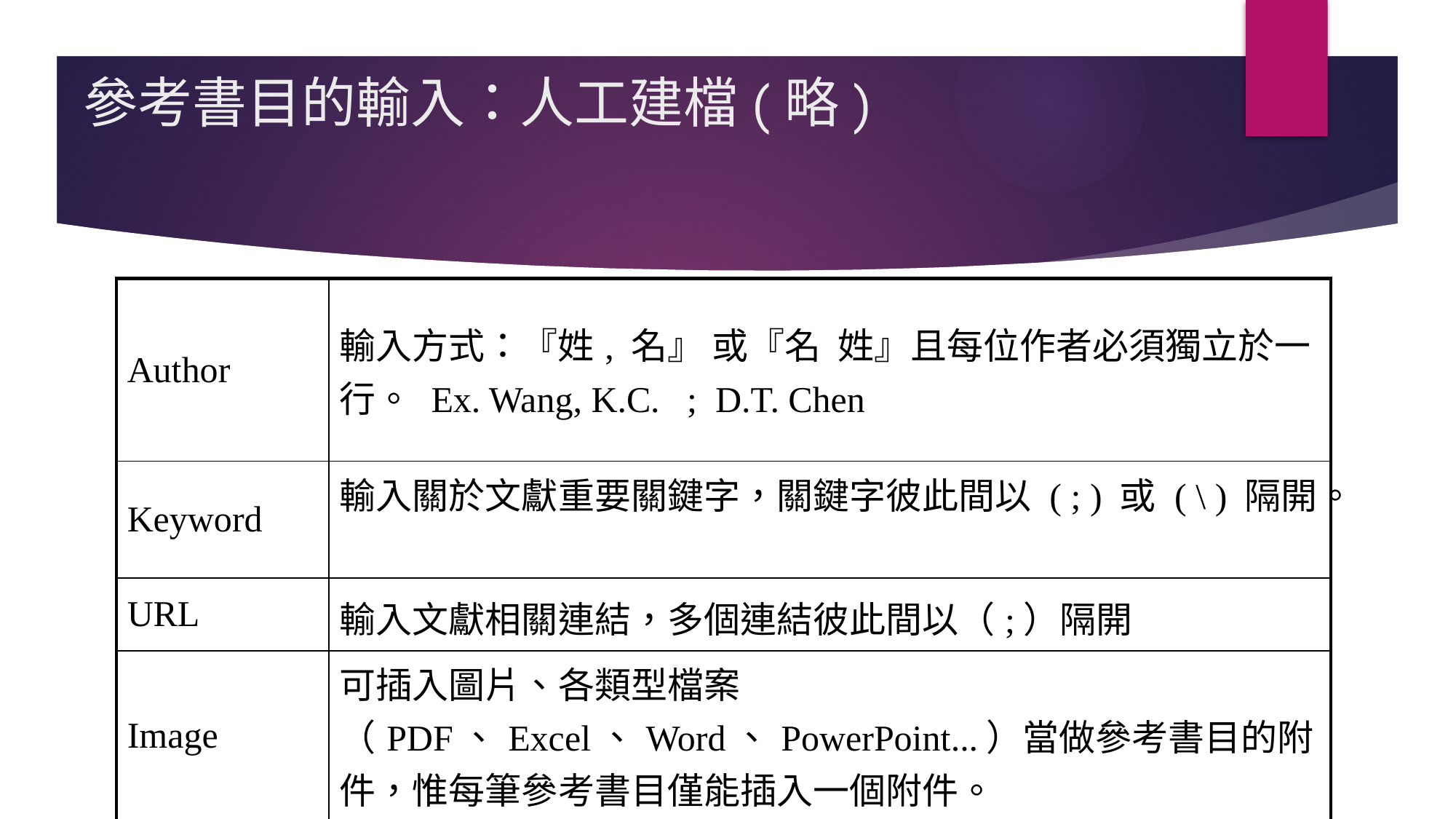

# 參考書目的輸入：人工建檔(略)
| Author | 輸入方式：『姓, 名』 或『名  姓』且每位作者必須獨立於一行。 Ex. Wang, K.C. ; D.T. Chen |
| --- | --- |
| Keyword | 輸入關於文獻重要關鍵字，關鍵字彼此間以 ( ; ) 或 ( \ ) 隔開。 |
| URL | 輸入文獻相關連結，多個連結彼此間以（;）隔開 |
| Image | 可插入圖片、各類型檔案（PDF、Excel、Word、PowerPoint...）當做參考書目的附件，惟每筆參考書目僅能插入一個附件。 |
| Caption | 輸入關於附件的文字說明 |